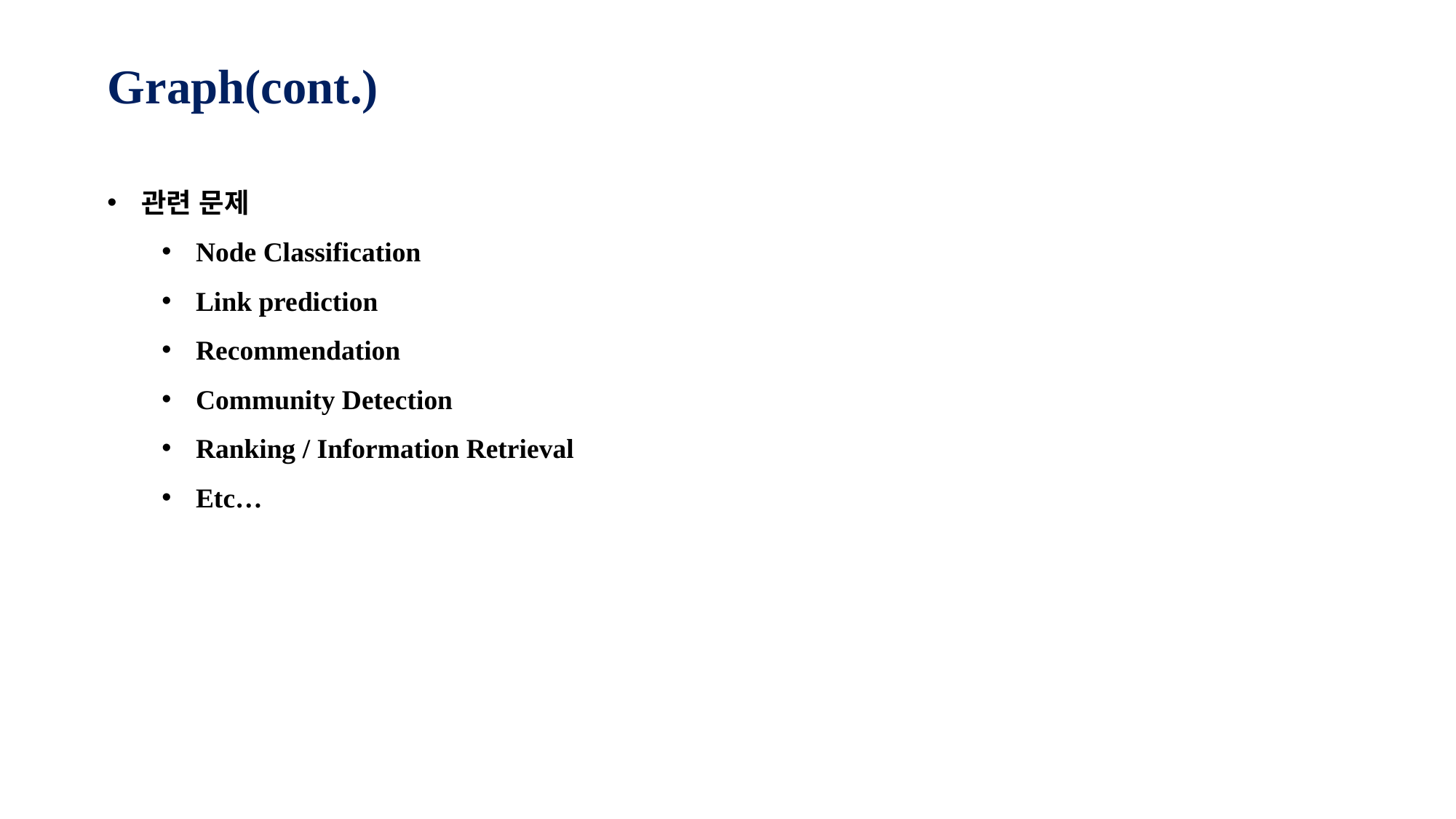

# Graph(cont.)
관련 문제
Node Classification
Link prediction
Recommendation
Community Detection
Ranking / Information Retrieval
Etc…